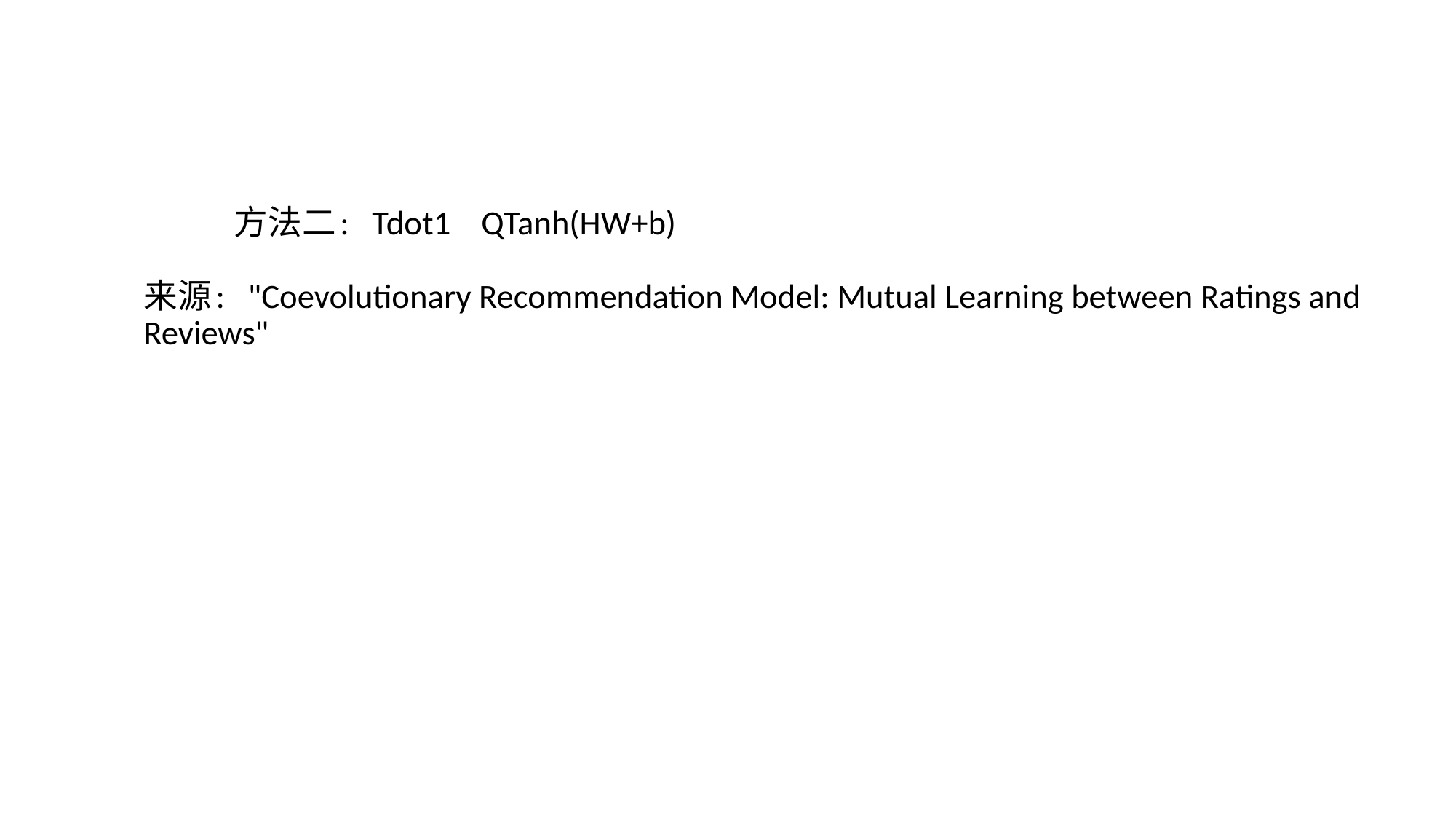

# 方法二:   Tdot1    QTanh(HW+b) 来源:   "Coevolutionary Recommendation Model: Mutual Learning between Ratings and Reviews"